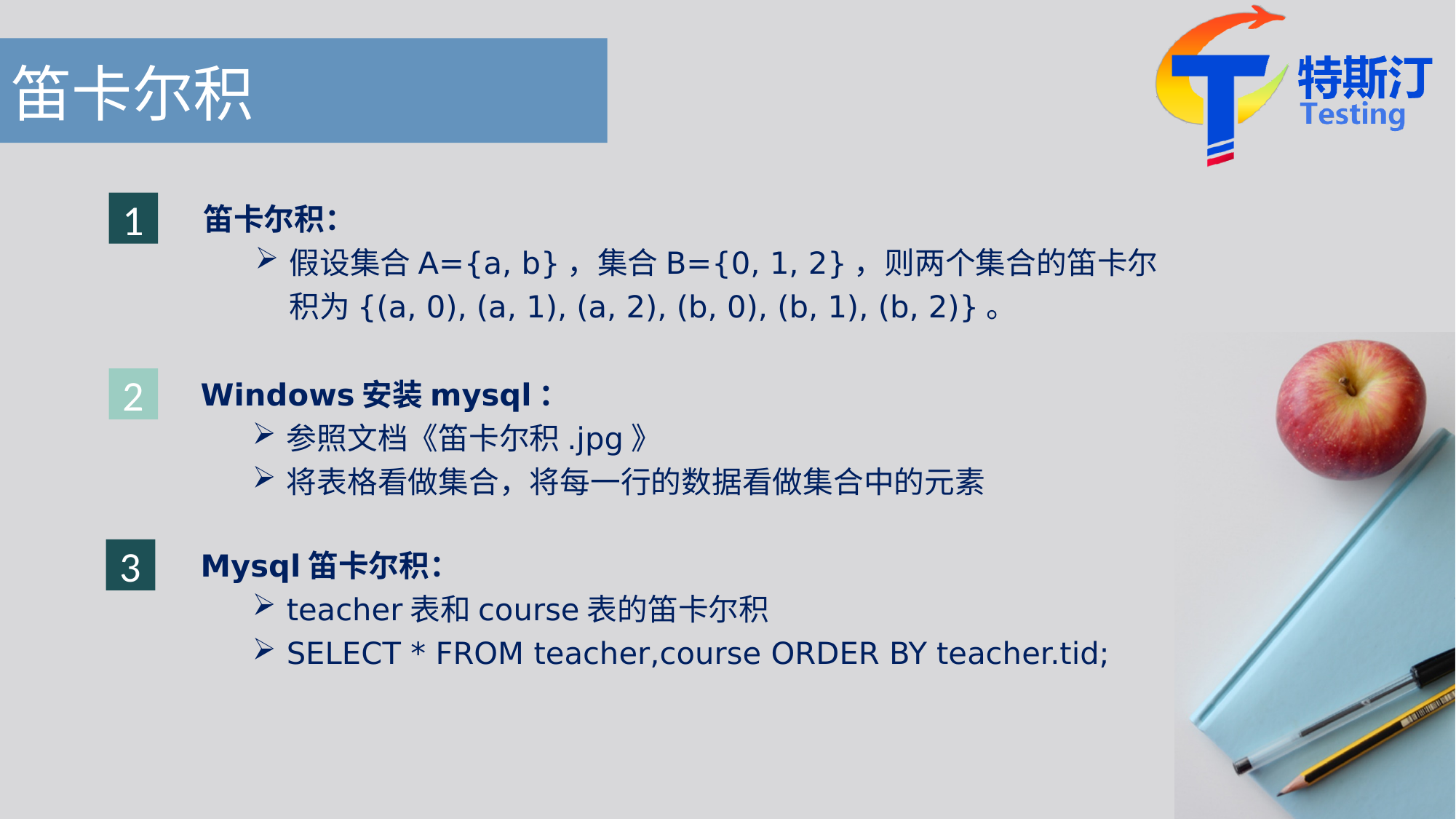

# 笛卡尔积
1
笛卡尔积：
假设集合A={a, b}，集合B={0, 1, 2}，则两个集合的笛卡尔积为{(a, 0), (a, 1), (a, 2), (b, 0), (b, 1), (b, 2)}。
Windows安装mysql：
参照文档《笛卡尔积.jpg》
将表格看做集合，将每一行的数据看做集合中的元素
2
3
Mysql笛卡尔积：
teacher表和course表的笛卡尔积
SELECT * FROM teacher,course ORDER BY teacher.tid;